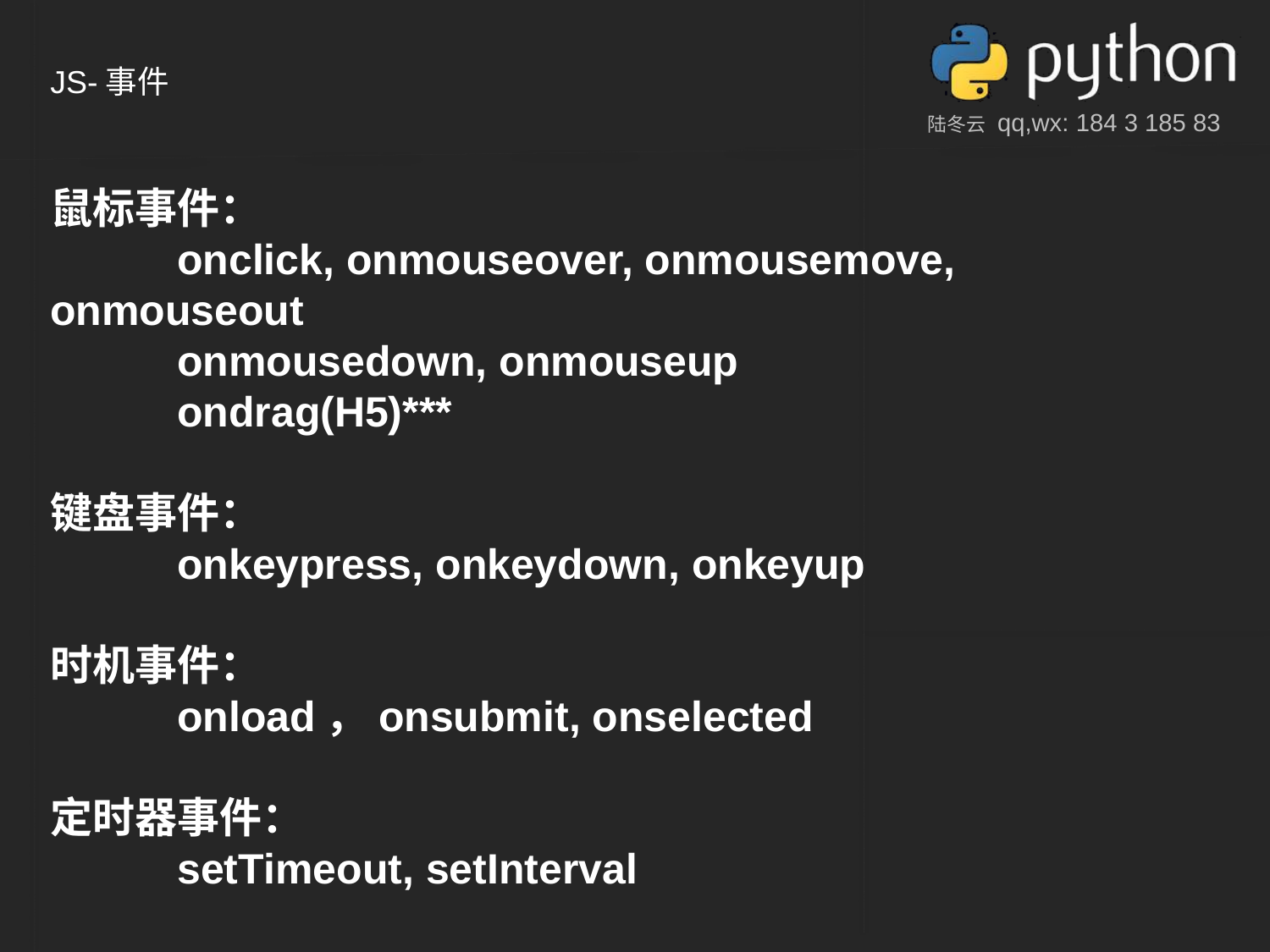

JS-事件
鼠标事件：
	onclick, onmouseover, onmousemove, onmouseout
	onmousedown, onmouseup
	ondrag(H5)***

键盘事件：
	onkeypress, onkeydown, onkeyup

时机事件：
	onload，onsubmit, onselected

定时器事件：
	setTimeout, setInterval